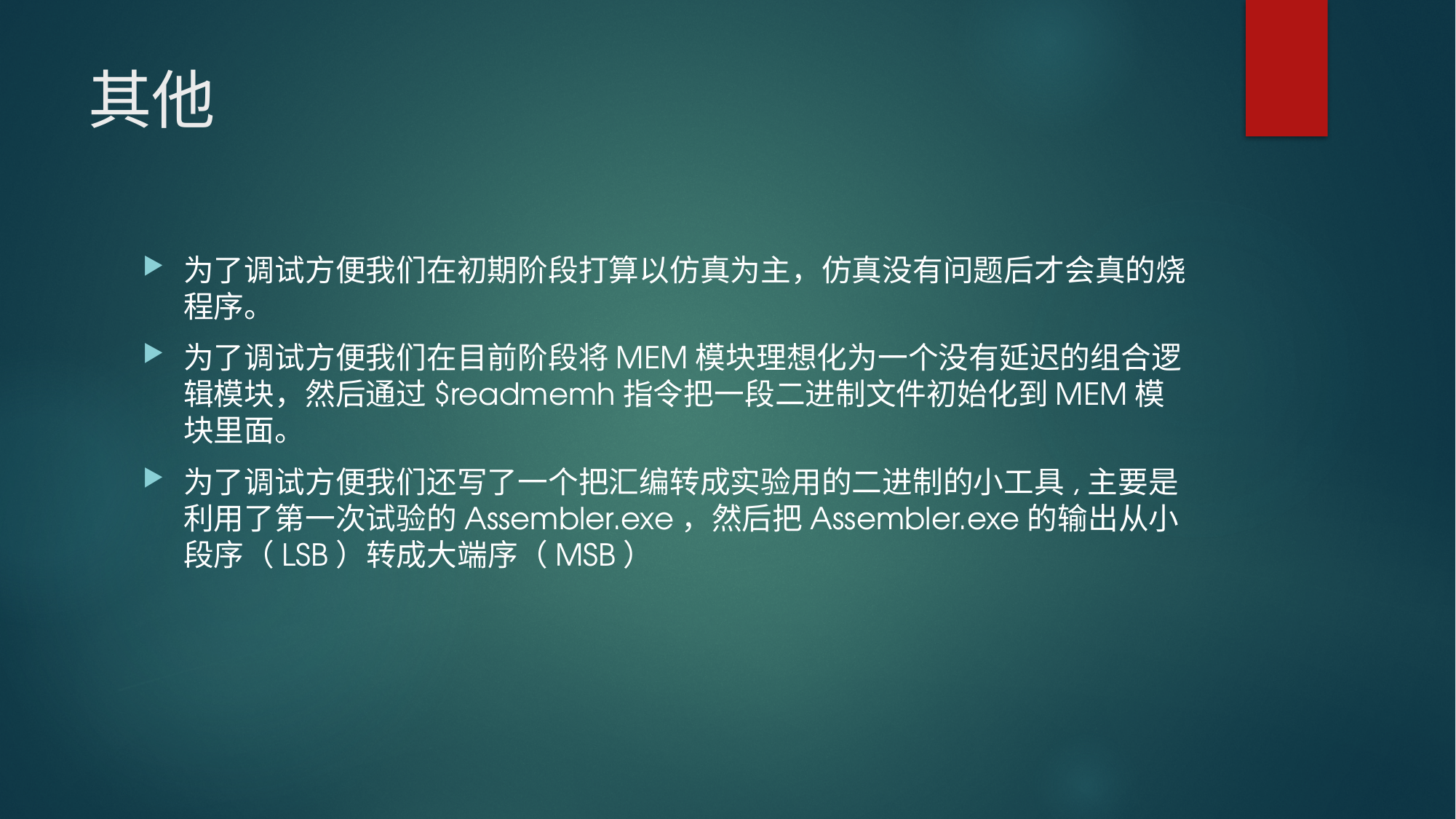

# 其他
为了调试方便我们在初期阶段打算以仿真为主，仿真没有问题后才会真的烧程序。
为了调试方便我们在目前阶段将MEM模块理想化为一个没有延迟的组合逻辑模块，然后通过$readmemh指令把一段二进制文件初始化到MEM模块里面。
为了调试方便我们还写了一个把汇编转成实验用的二进制的小工具,主要是利用了第一次试验的Assembler.exe，然后把Assembler.exe的输出从小段序（LSB）转成大端序（MSB）